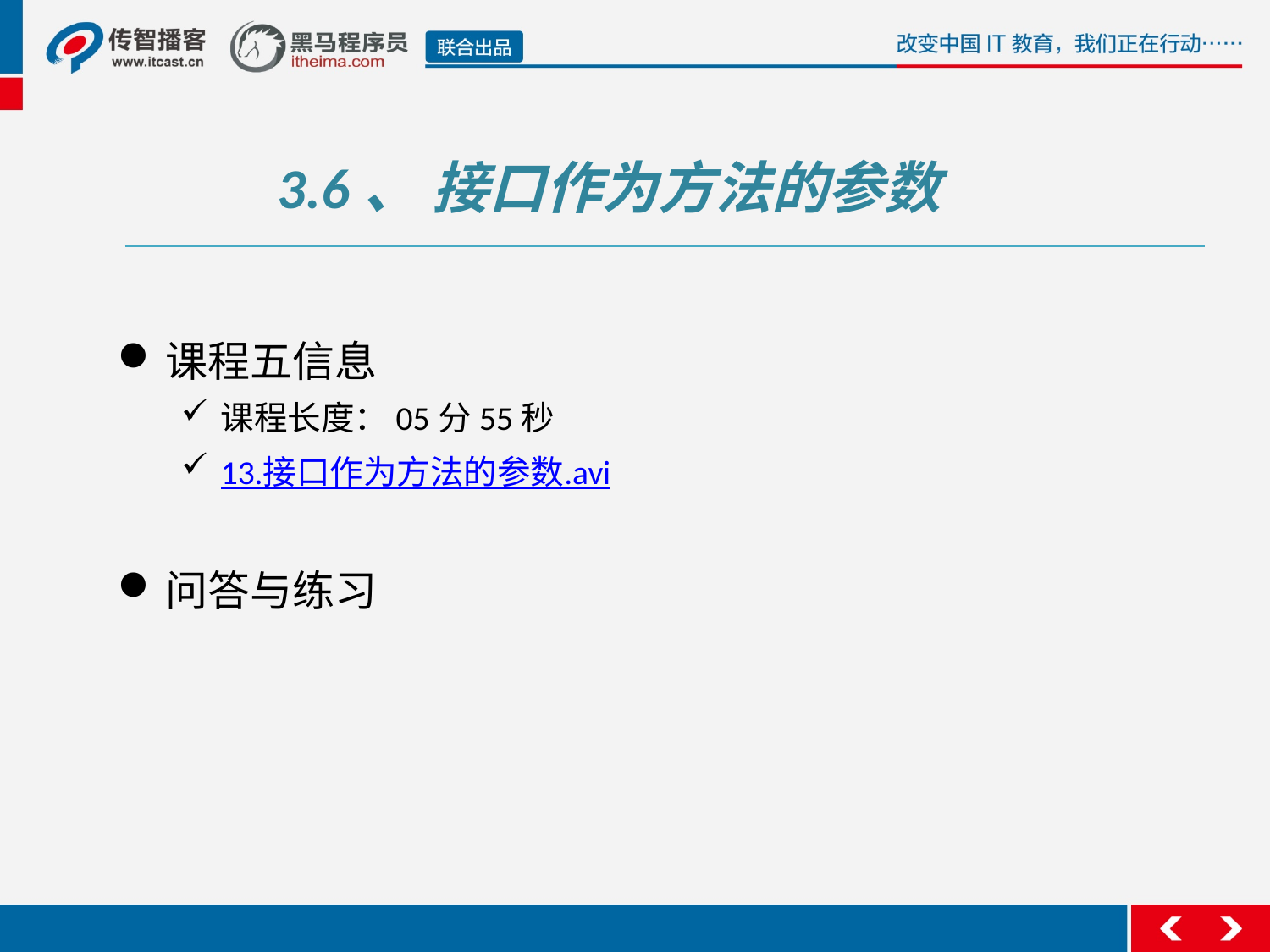

3.6、 接口作为方法的参数

课程五信息
课程长度：05分55秒
13.接口作为方法的参数.avi

问答与练习